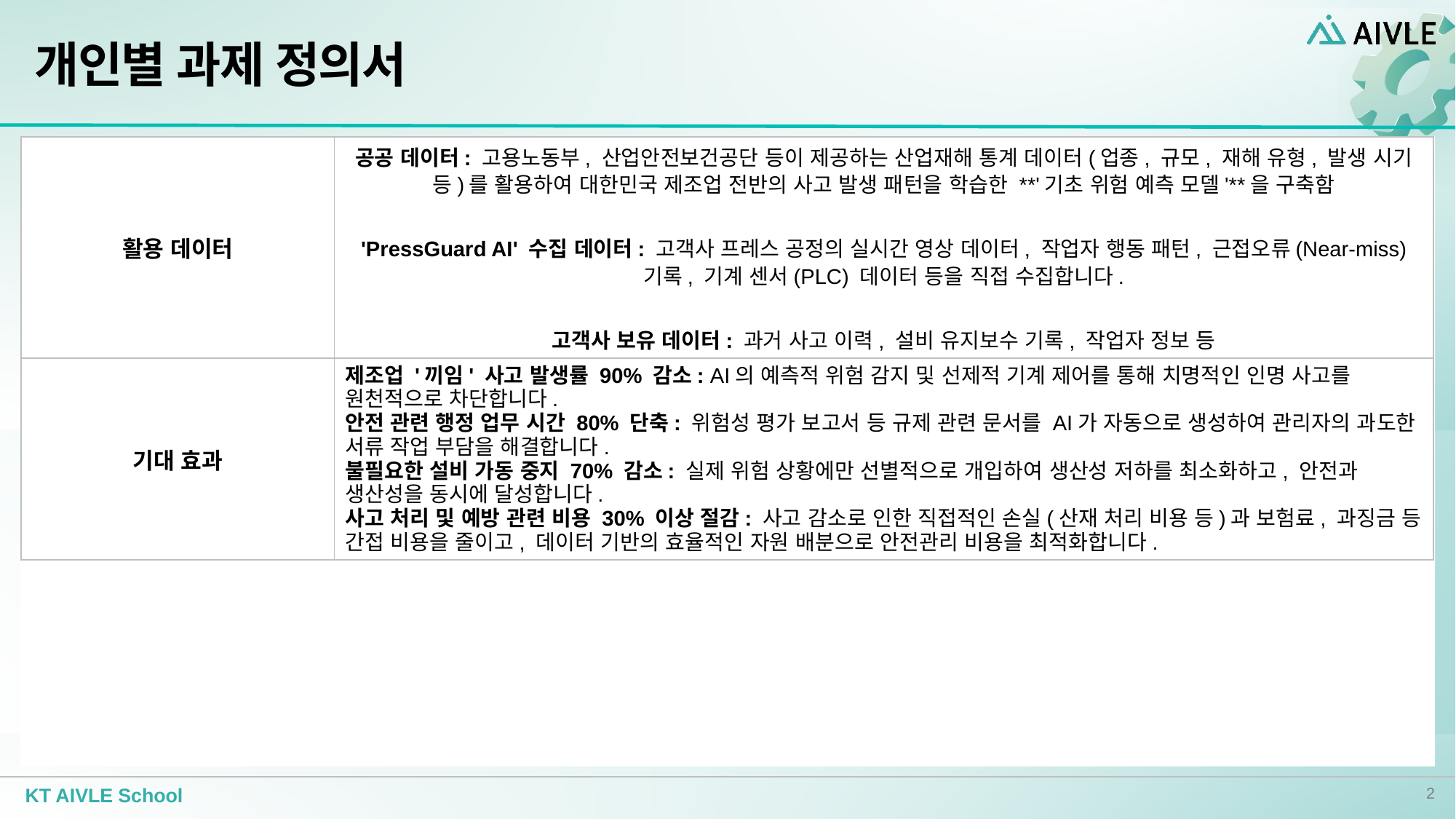

개인별 과제 정의서
| 활용 데이터 | 공공 데이터: 고용노동부, 산업안전보건공단 등이 제공하는 산업재해 통계 데이터(업종, 규모, 재해 유형, 발생 시기 등)를 활용하여 대한민국 제조업 전반의 사고 발생 패턴을 학습한 \*\*'기초 위험 예측 모델'\*\*을 구축함 'PressGuard AI' 수집 데이터: 고객사 프레스 공정의 실시간 영상 데이터, 작업자 행동 패턴, 근접오류(Near-miss) 기록, 기계 센서(PLC) 데이터 등을 직접 수집합니다. 고객사 보유 데이터: 과거 사고 이력, 설비 유지보수 기록, 작업자 정보 등 |  |  |
| --- | --- | --- | --- |
| 기대 효과 | 제조업 '끼임' 사고 발생률 90% 감소: AI의 예측적 위험 감지 및 선제적 기계 제어를 통해 치명적인 인명 사고를 원천적으로 차단합니다. 안전 관련 행정 업무 시간 80% 단축: 위험성 평가 보고서 등 규제 관련 문서를 AI가 자동으로 생성하여 관리자의 과도한 서류 작업 부담을 해결합니다.   불필요한 설비 가동 중지 70% 감소: 실제 위험 상황에만 선별적으로 개입하여 생산성 저하를 최소화하고, 안전과 생산성을 동시에 달성합니다. 사고 처리 및 예방 관련 비용 30% 이상 절감: 사고 감소로 인한 직접적인 손실(산재 처리 비용 등)과 보험료, 과징금 등 간접 비용을 줄이고, 데이터 기반의 효율적인 자원 배분으로 안전관리 비용을 최적화합니다. |  |  |